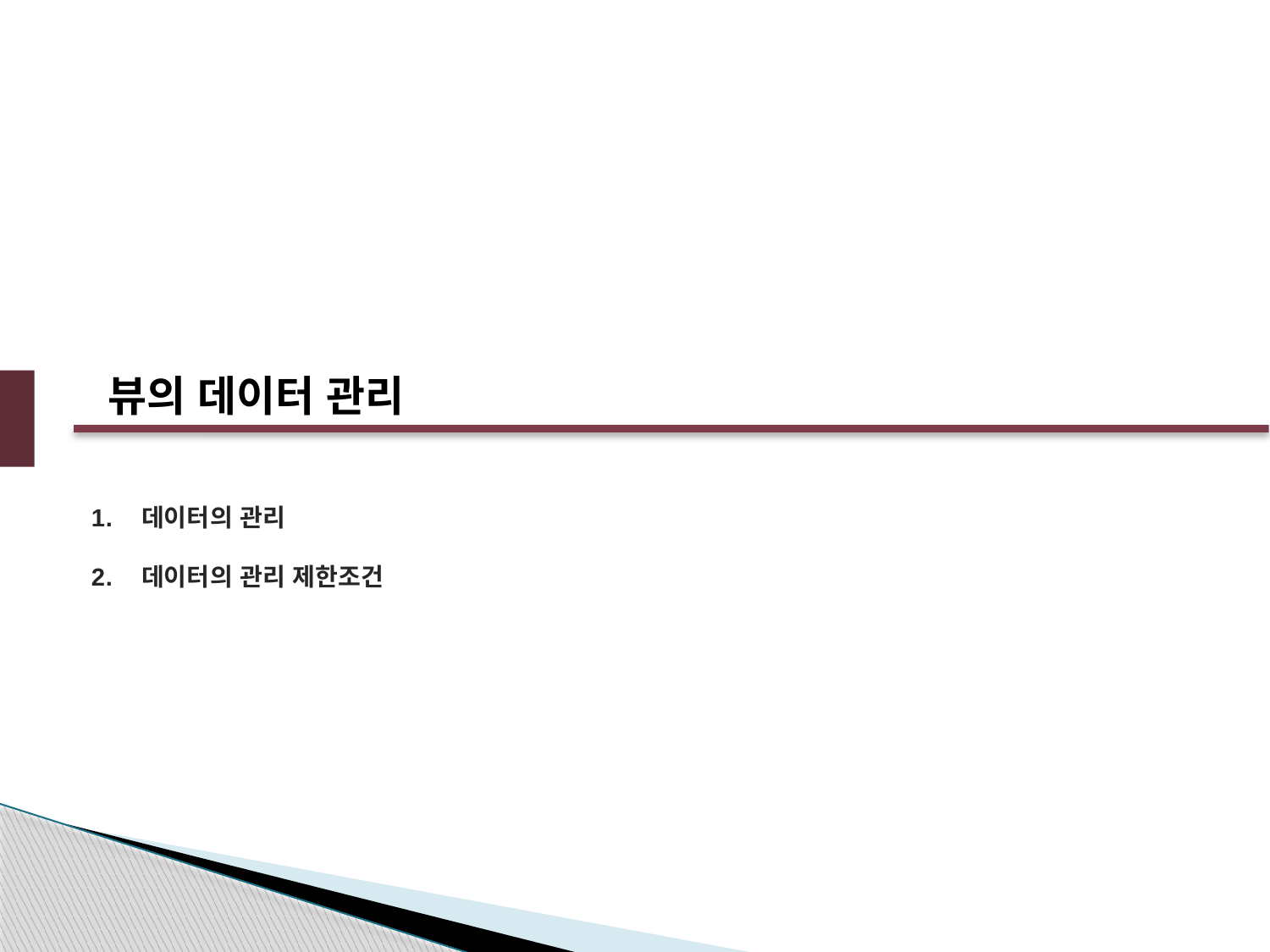

뷰의 데이터 관리

데이터의 관리
데이터의 관리 제한조건